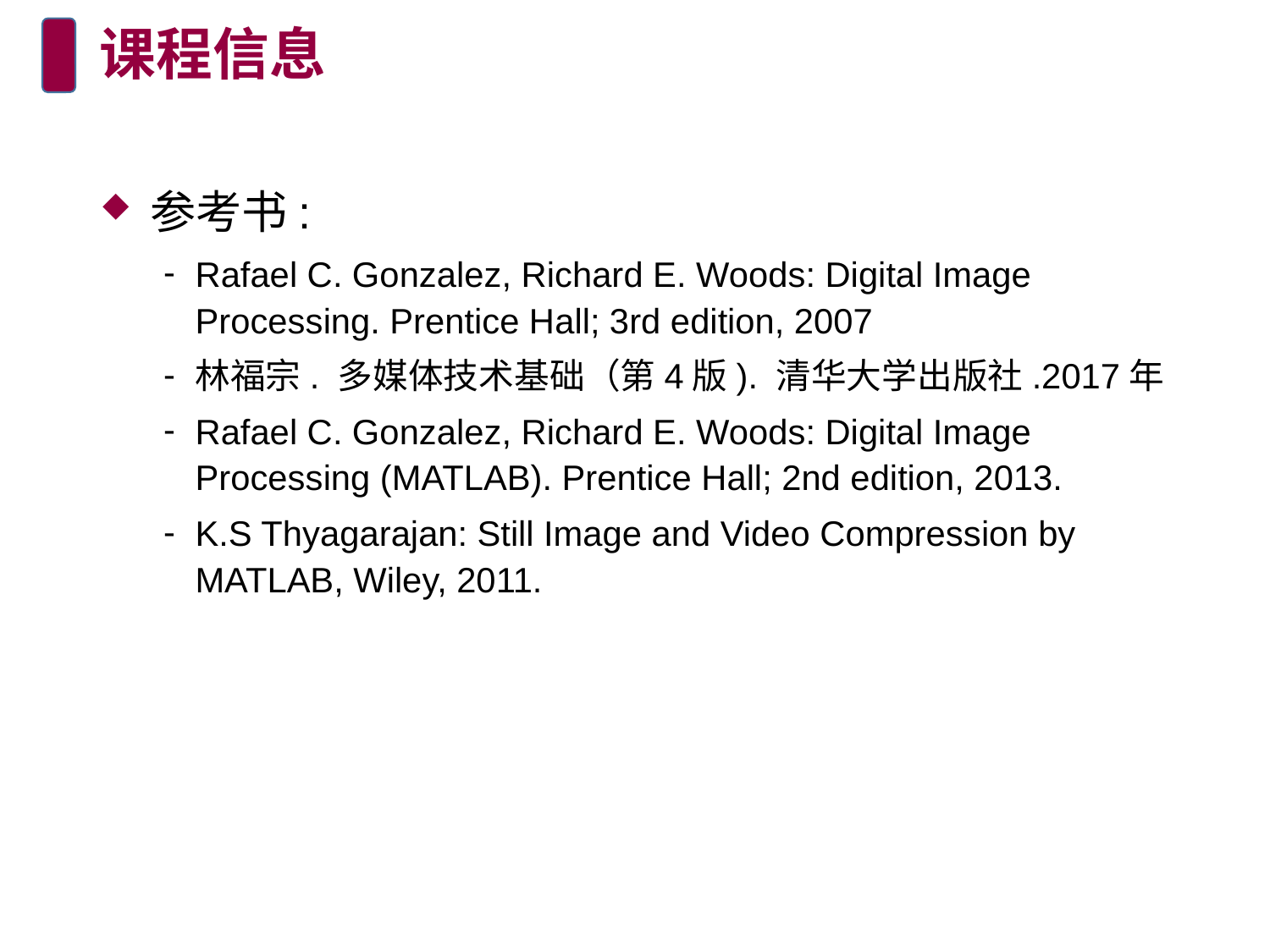

# 课程信息
参考书:
Rafael C. Gonzalez, Richard E. Woods: Digital Image Processing. Prentice Hall; 3rd edition, 2007
林福宗. 多媒体技术基础（第4版). 清华大学出版社.2017年
Rafael C. Gonzalez, Richard E. Woods: Digital Image Processing (MATLAB). Prentice Hall; 2nd edition, 2013.
K.S Thyagarajan: Still Image and Video Compression by MATLAB, Wiley, 2011.